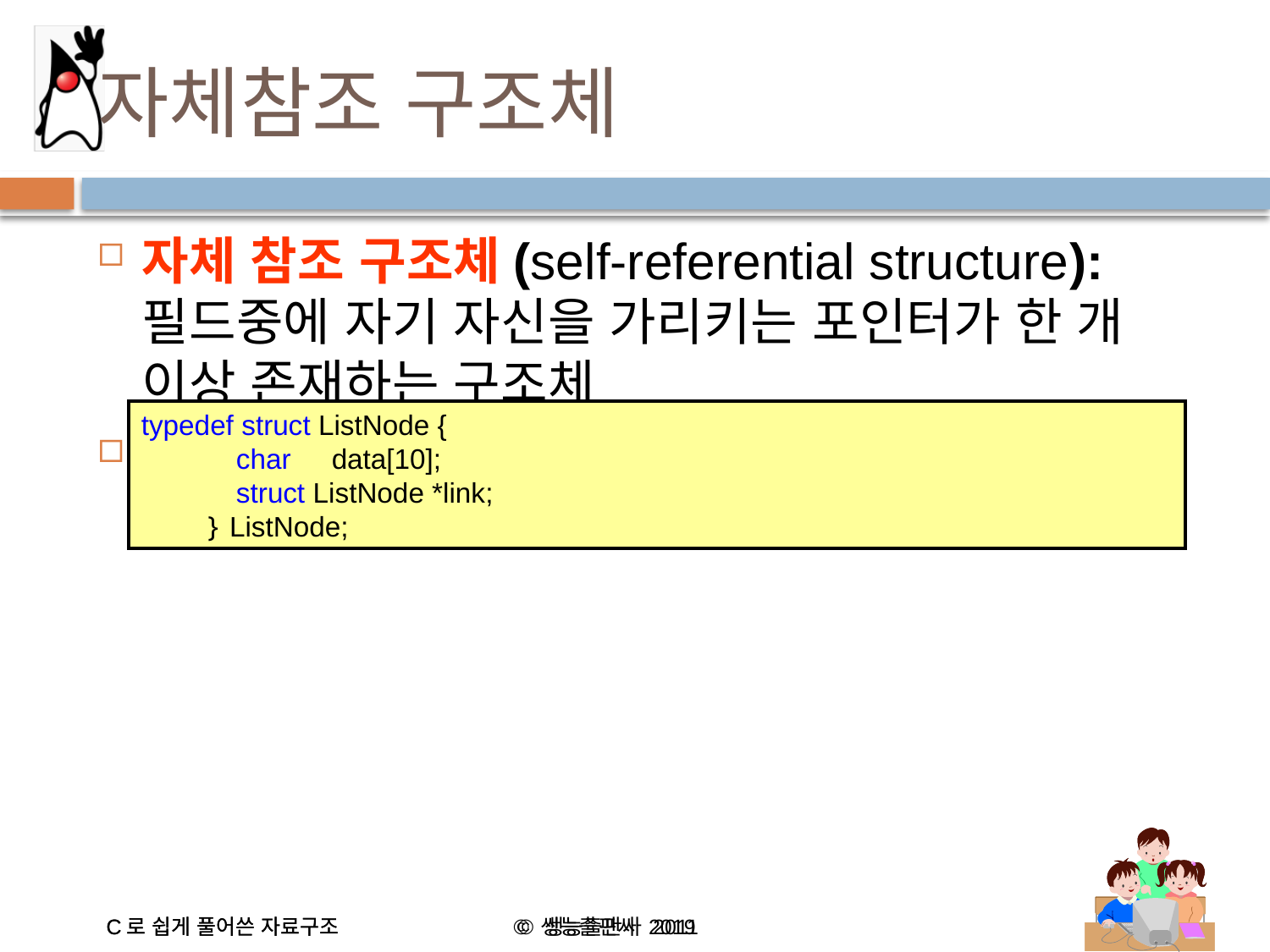

# 자체참조 구조체
자체 참조 구조체(self-referential structure): 필드중에 자기 자신을 가리키는 포인터가 한 개 이상 존재하는 구조체
연결 리스트나 트리에 많이 등장
typedef struct ListNode {
    char 	data[10];
    struct ListNode *link;
} ListNode;